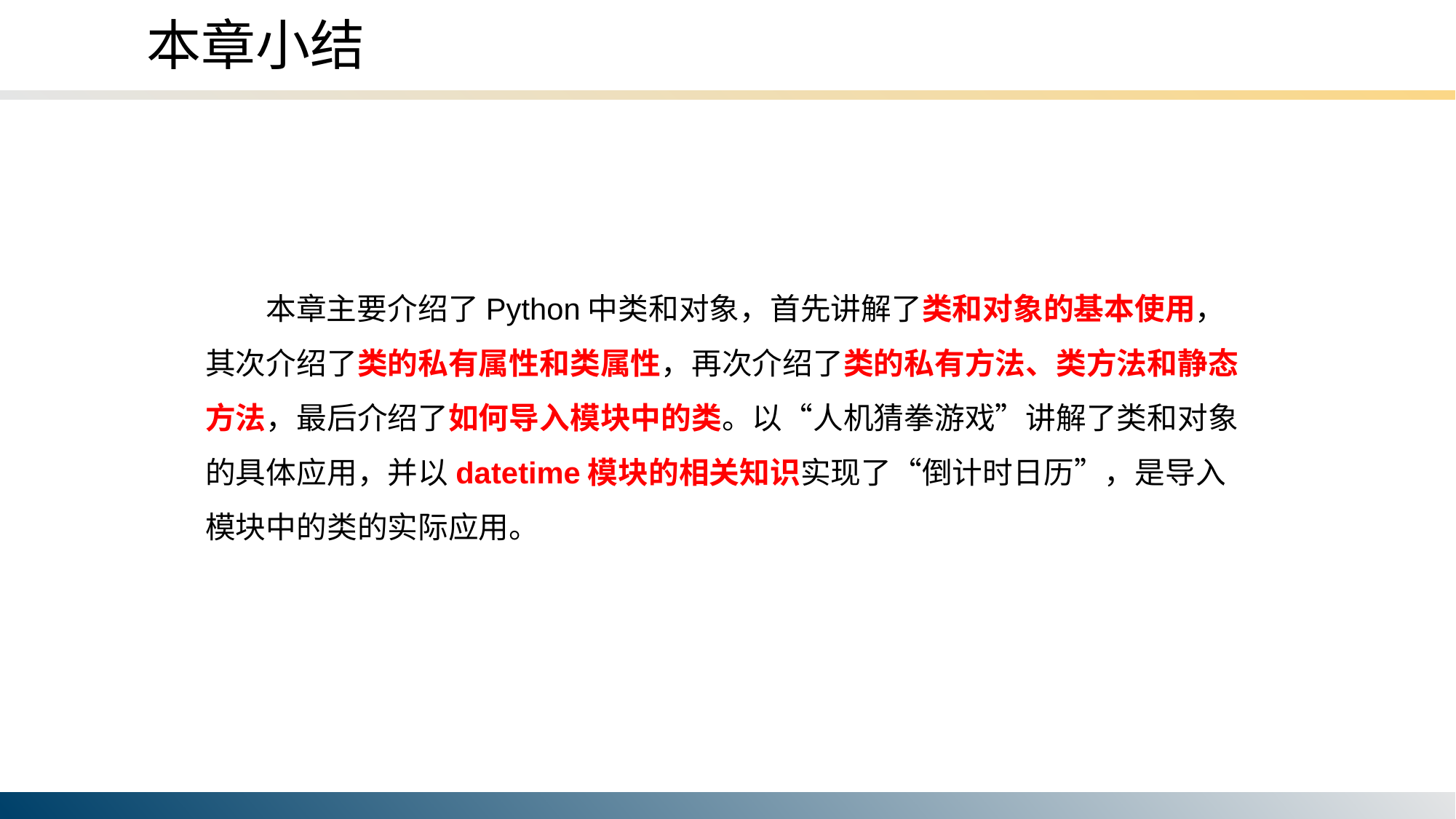

本章小结
本章主要介绍了Python中类和对象，首先讲解了类和对象的基本使用，其次介绍了类的私有属性和类属性，再次介绍了类的私有方法、类方法和静态方法，最后介绍了如何导入模块中的类。以“人机猜拳游戏”讲解了类和对象的具体应用，并以datetime模块的相关知识实现了“倒计时日历”，是导入模块中的类的实际应用。